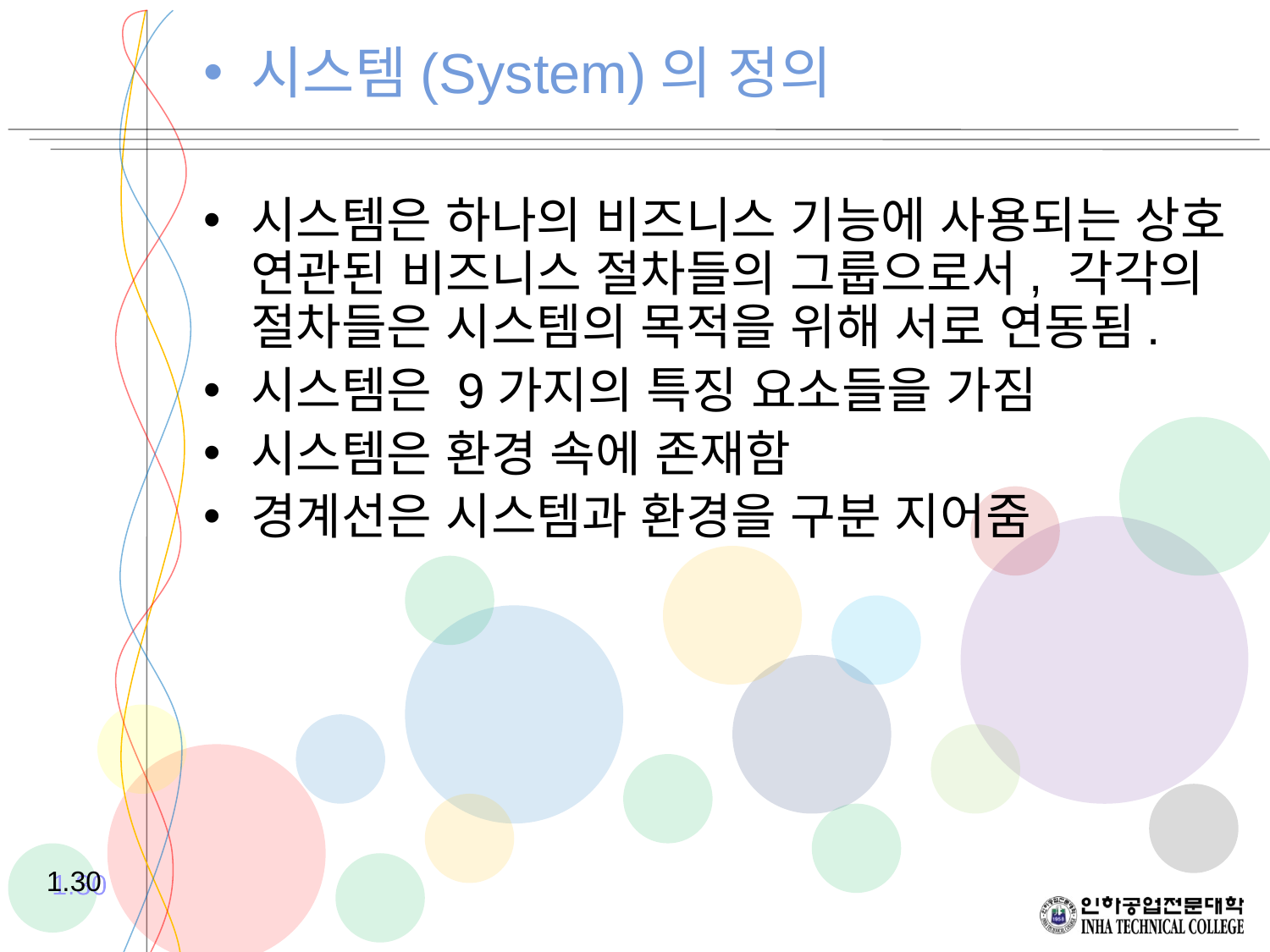

시스템은 하나의 비즈니스 기능에 사용되는 상호 연관된 비즈니스 절차들의 그룹으로서, 각각의 절차들은 시스템의 목적을 위해 서로 연동됨.
시스템은 9가지의 특징 요소들을 가짐
시스템은 환경 속에 존재함
경계선은 시스템과 환경을 구분 지어줌
시스템(System)의 정의
1.30